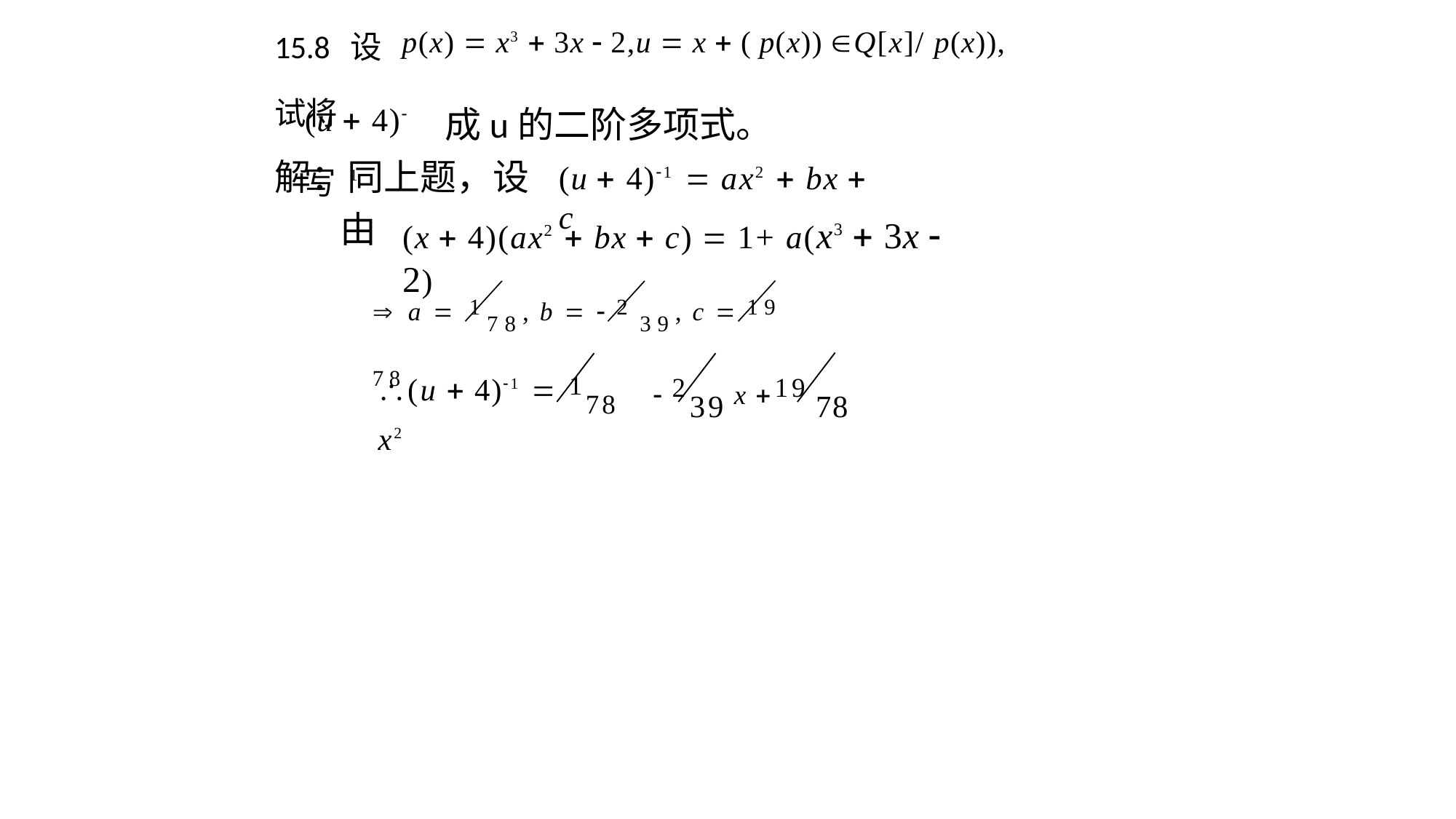

# 15.8 设 p(x) = x3 + 3x − 2,u = x + ( p(x)) ∈Q[x]/ p(x)), 试将
(u + 4)−写1
成u的二阶多项式。
解：同上题，设
(u + 4)−1 = ax2 + bx + c
由
(x + 4)(ax2 + bx + c) = 1+ a(x3 + 3x − 2)
⇒ a = 178, b = − 2 39, c = 19 78

∴(u + 4)−1 = 178 x2

− 239 x +19 78